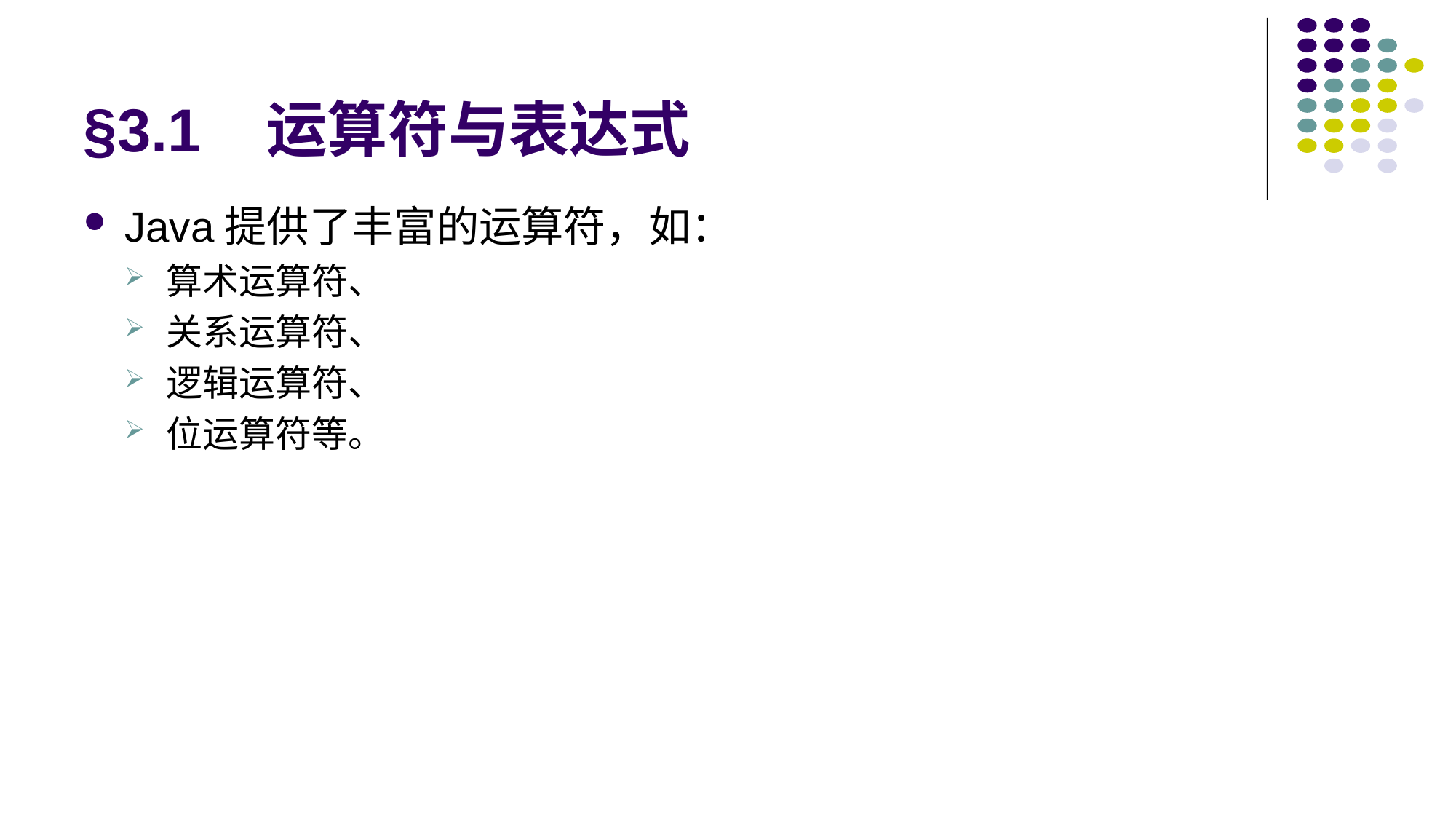

# §3.1   运算符与表达式
Java提供了丰富的运算符，如：
算术运算符、
关系运算符、
逻辑运算符、
位运算符等。
4